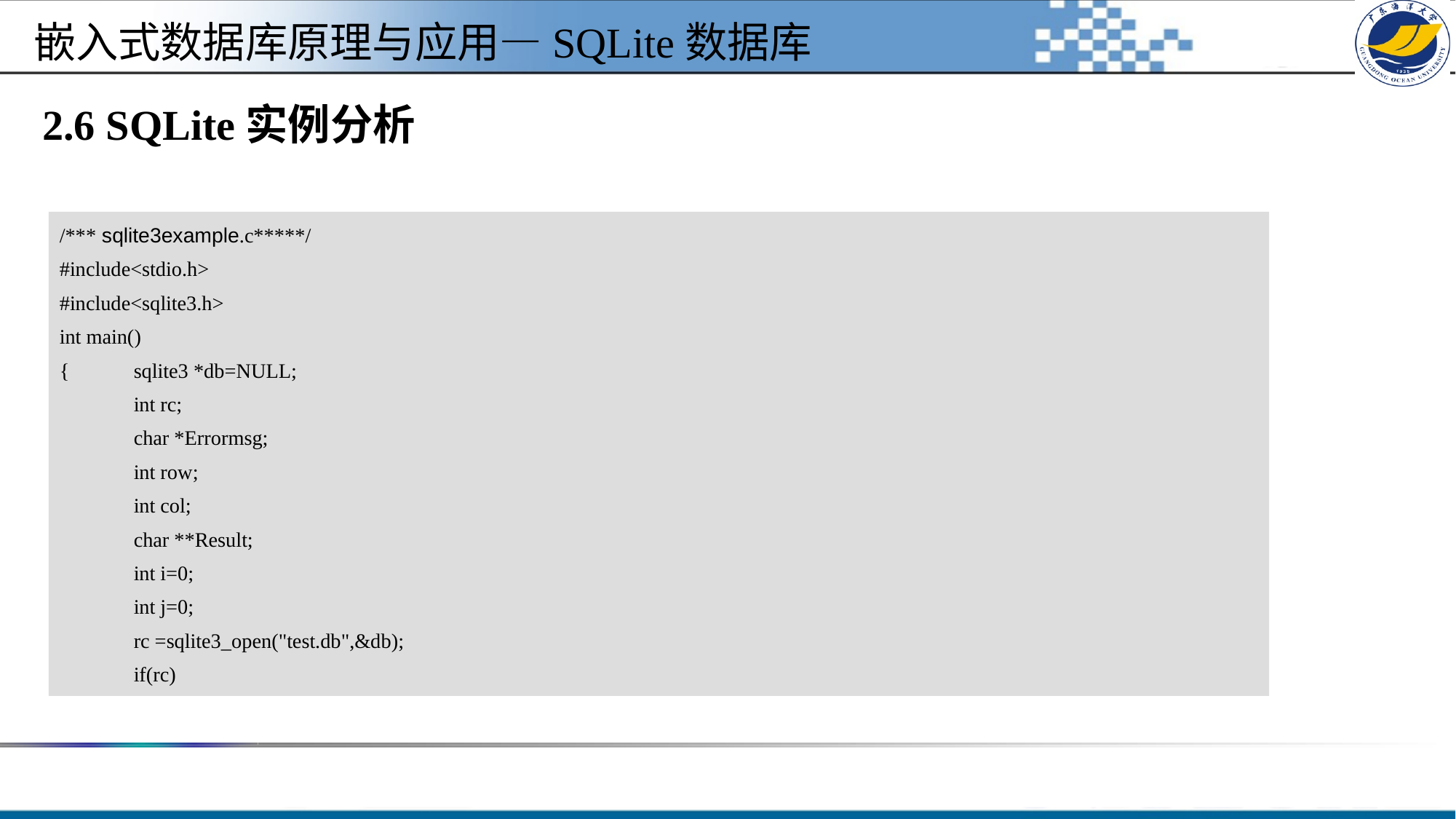

嵌入式数据库原理与应用—SQLite数据库
# 2.6 SQLite实例分析
/*** sqlite3example.c*****/
#include<stdio.h>
#include<sqlite3.h>
int main()
{	sqlite3 *db=NULL;
	int rc;
	char *Errormsg;
	int row;
	int col;
	char **Result;
	int i=0;
	int j=0;
	rc =sqlite3_open("test.db",&db);
	if(rc)